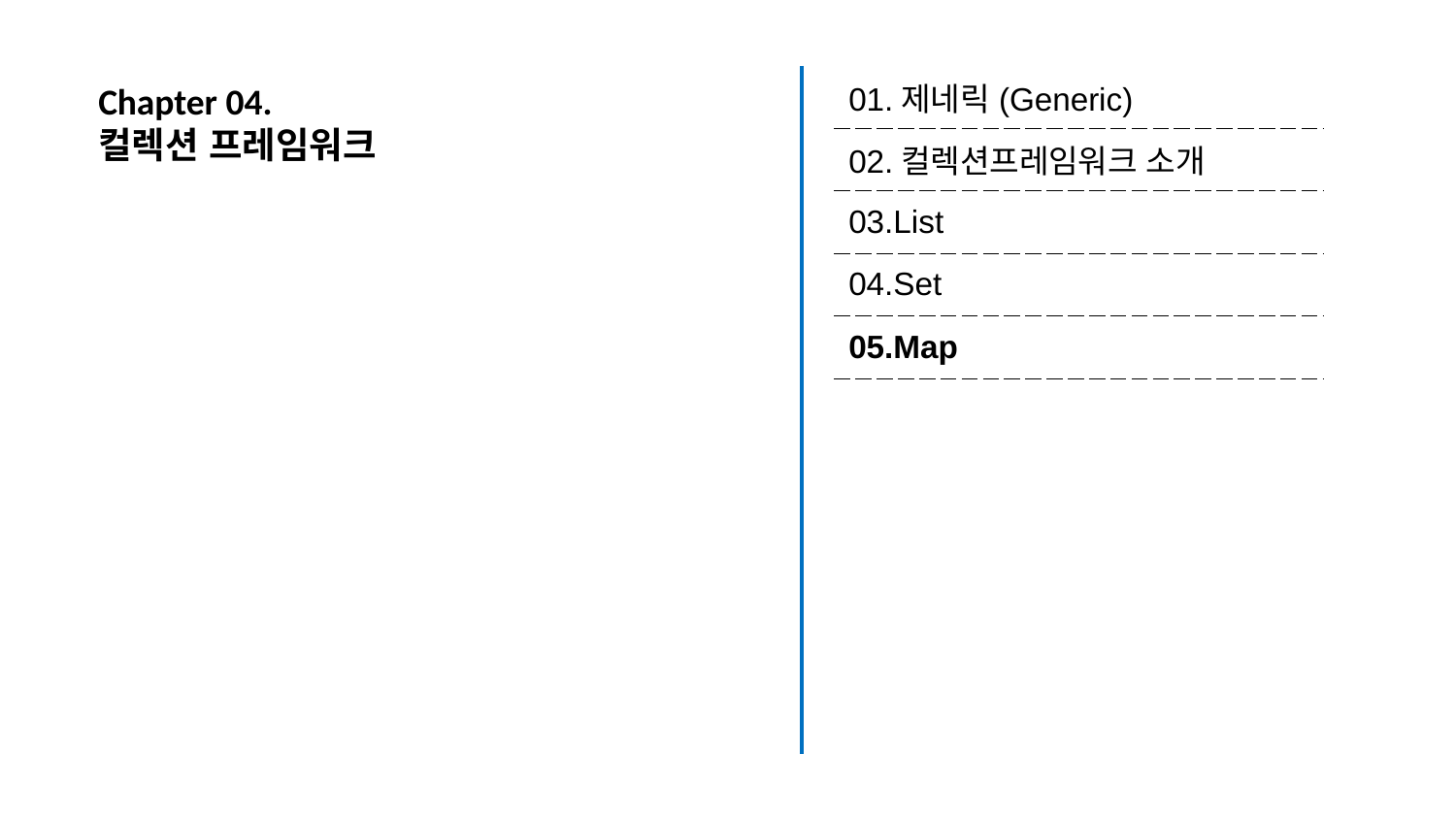

| 01.제네릭(Generic) |
| --- |
| 02.컬렉션프레임워크 소개 |
| 03.List |
| 04.Set |
| 05.Map |
# Chapter 04. 컬렉션 프레임워크